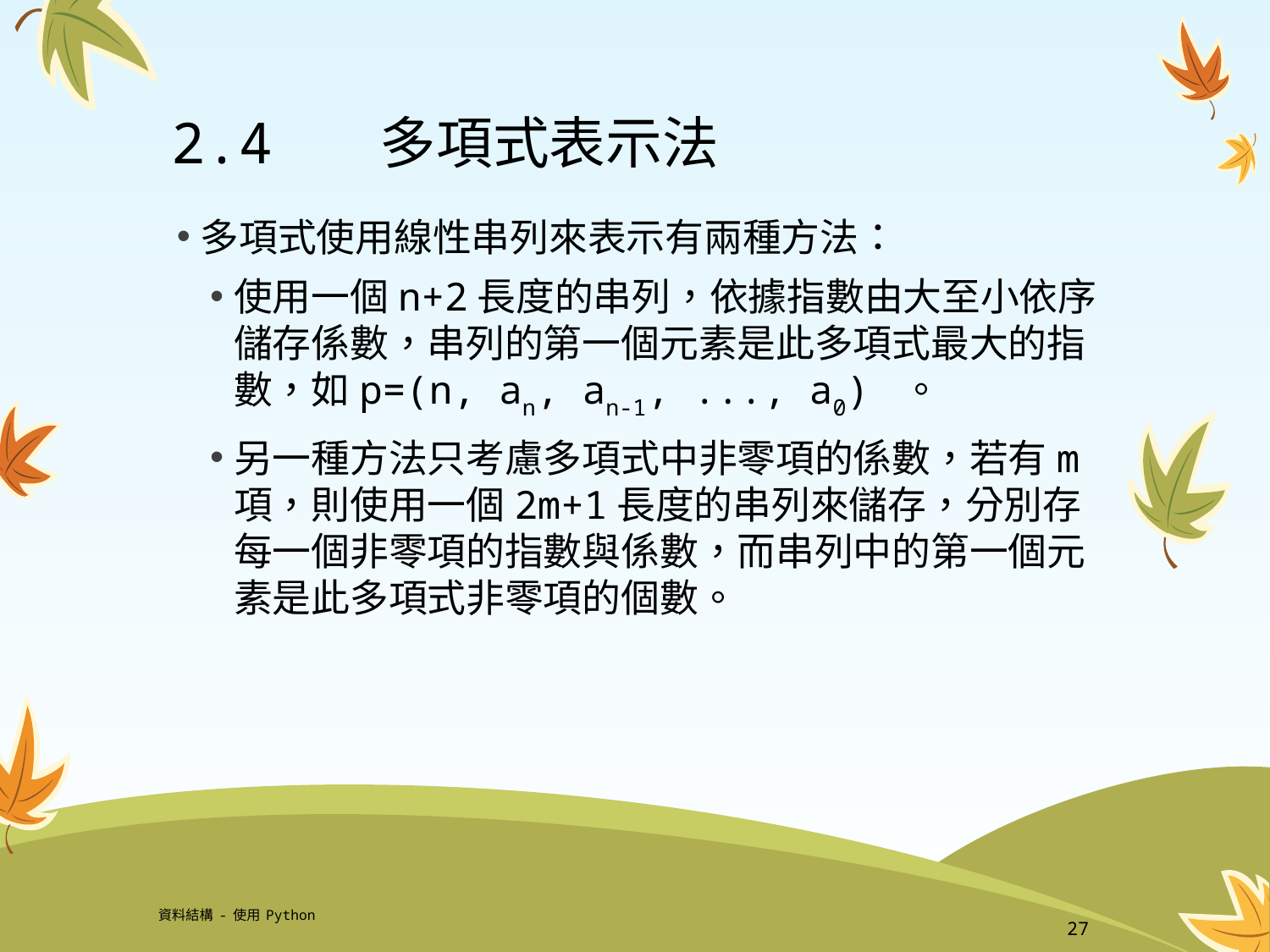

# 2.4	  多項式表示法
多項式使用線性串列來表示有兩種方法：
使用一個n+2長度的串列，依據指數由大至小依序儲存係數，串列的第一個元素是此多項式最大的指數，如p=(n, an, an-1, ..., a0) 。
另一種方法只考慮多項式中非零項的係數，若有m項，則使用一個2m+1長度的串列來儲存，分別存每一個非零項的指數與係數，而串列中的第一個元素是此多項式非零項的個數。
資料結構-使用Python
27